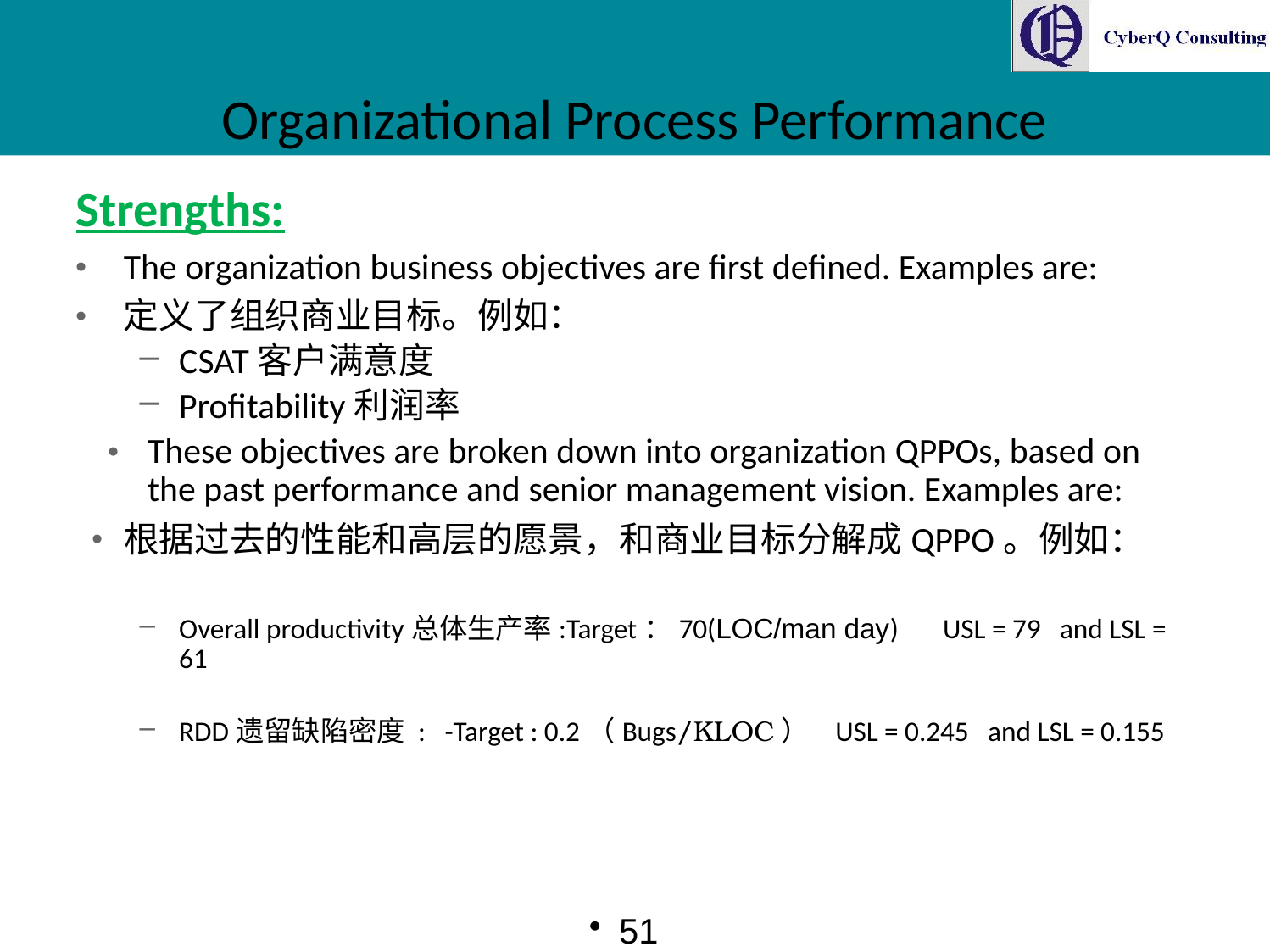

# Organizational Process Performance
Strengths:
The organization business objectives are first defined. Examples are:
定义了组织商业目标。例如：
CSAT客户满意度
Profitability利润率
These objectives are broken down into organization QPPOs, based on the past performance and senior management vision. Examples are:
根据过去的性能和高层的愿景，和商业目标分解成QPPO。例如：

Overall productivity总体生产率:Target：70(LOC/man day)       USL = 79   and LSL = 61

RDD遗留缺陷密度 :   -Target : 0.2（Bugs/KLOC）   USL = 0.245   and LSL = 0.155

51